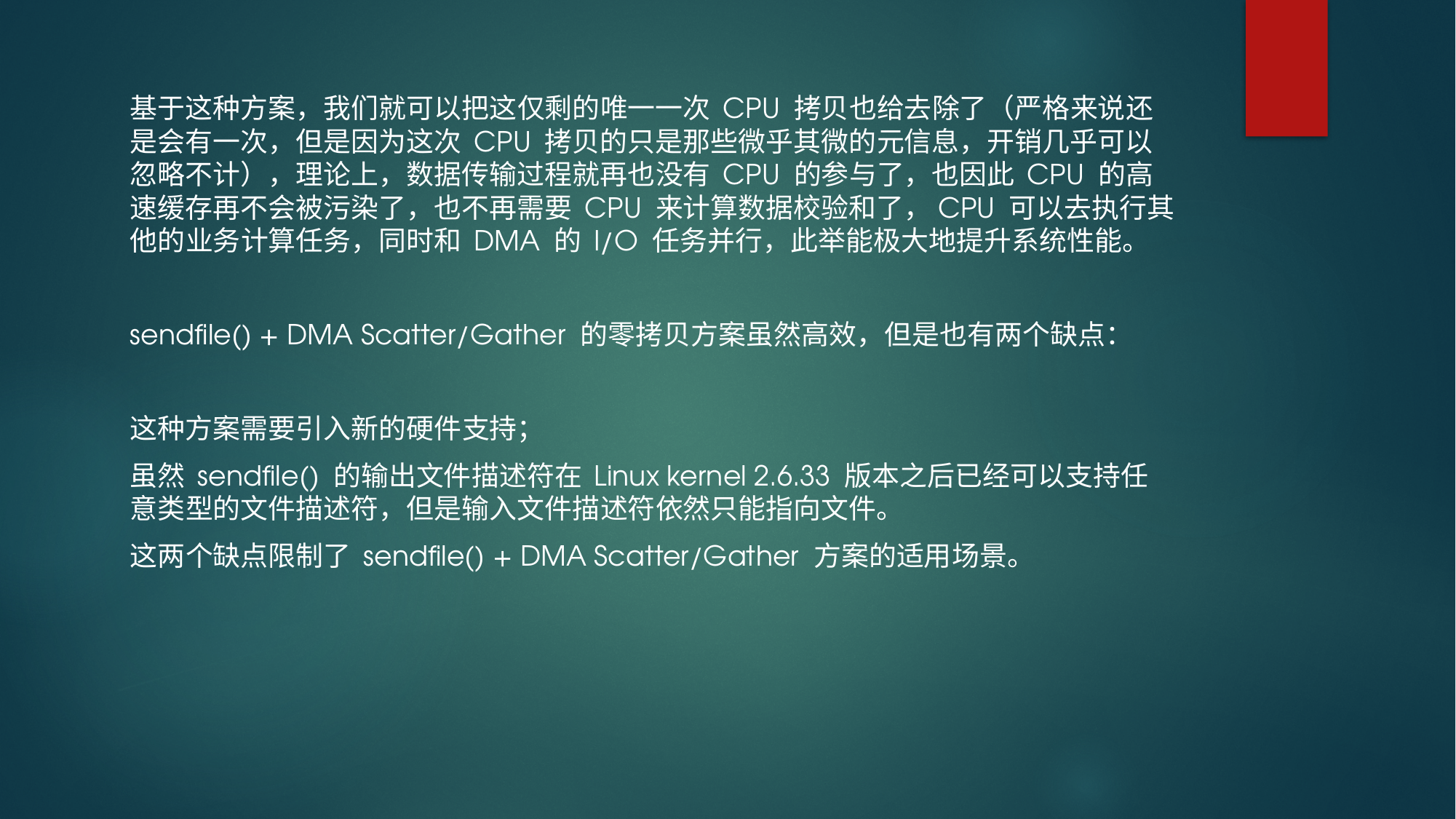

#
基于这种方案，我们就可以把这仅剩的唯一一次 CPU 拷贝也给去除了（严格来说还是会有一次，但是因为这次 CPU 拷贝的只是那些微乎其微的元信息，开销几乎可以忽略不计），理论上，数据传输过程就再也没有 CPU 的参与了，也因此 CPU 的高速缓存再不会被污染了，也不再需要 CPU 来计算数据校验和了，CPU 可以去执行其他的业务计算任务，同时和 DMA 的 I/O 任务并行，此举能极大地提升系统性能。

sendfile() + DMA Scatter/Gather 的零拷贝方案虽然高效，但是也有两个缺点：

这种方案需要引入新的硬件支持；
虽然 sendfile() 的输出文件描述符在 Linux kernel 2.6.33 版本之后已经可以支持任意类型的文件描述符，但是输入文件描述符依然只能指向文件。
这两个缺点限制了 sendfile() + DMA Scatter/Gather 方案的适用场景。